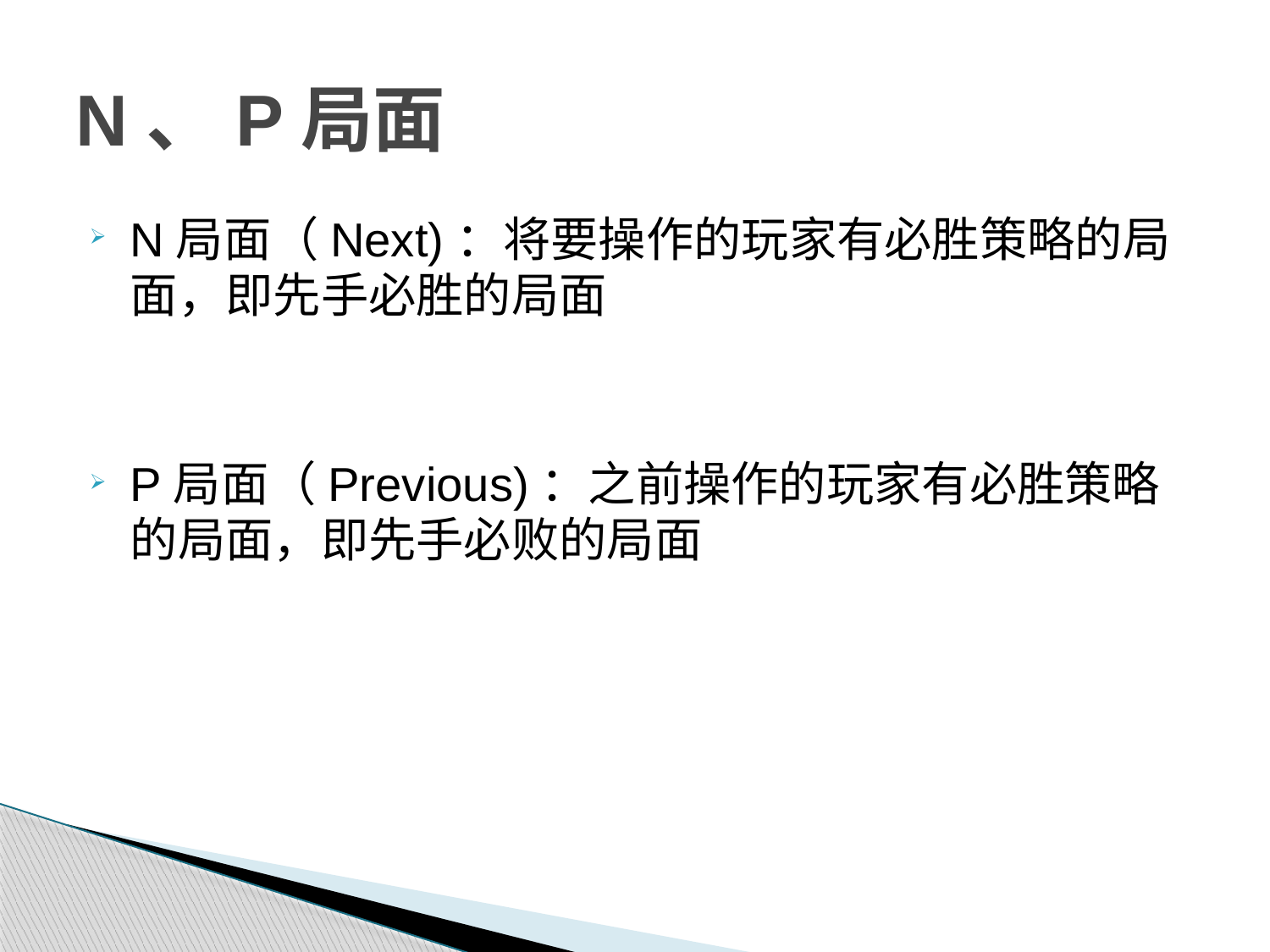

# N、P局面
N局面（Next)：将要操作的玩家有必胜策略的局面，即先手必胜的局面

P局面（Previous)：之前操作的玩家有必胜策略的局面，即先手必败的局面